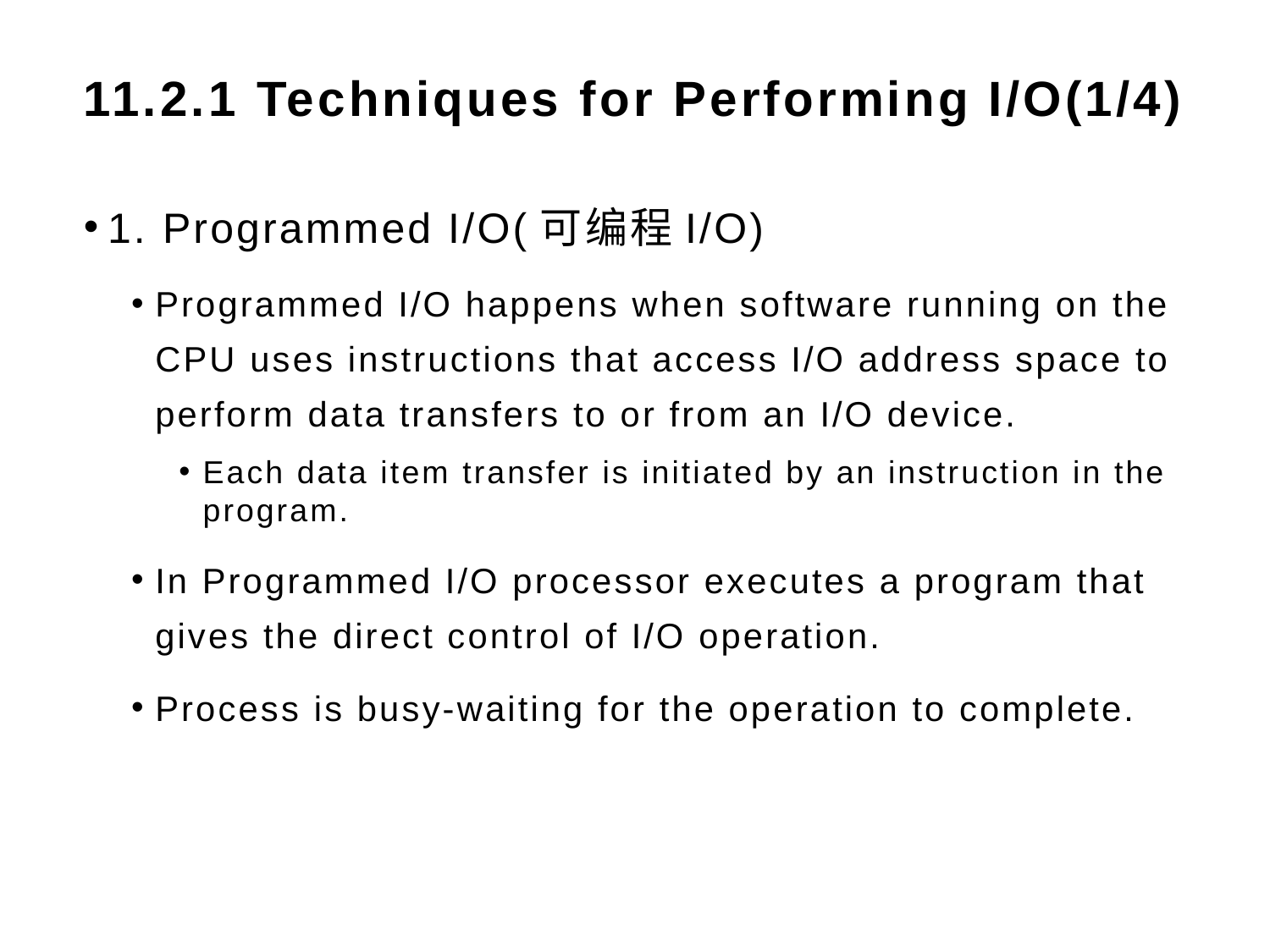

# 11.2.1 Techniques for Performing I/O(1/4)
1. Programmed I/O(可编程I/O)
Programmed I/O happens when software running on the CPU uses instructions that access I/O address space to perform data transfers to or from an I/O device.
Each data item transfer is initiated by an instruction in the program.
In Programmed I/O processor executes a program that gives the direct control of I/O operation.
Process is busy-waiting for the operation to complete.
11